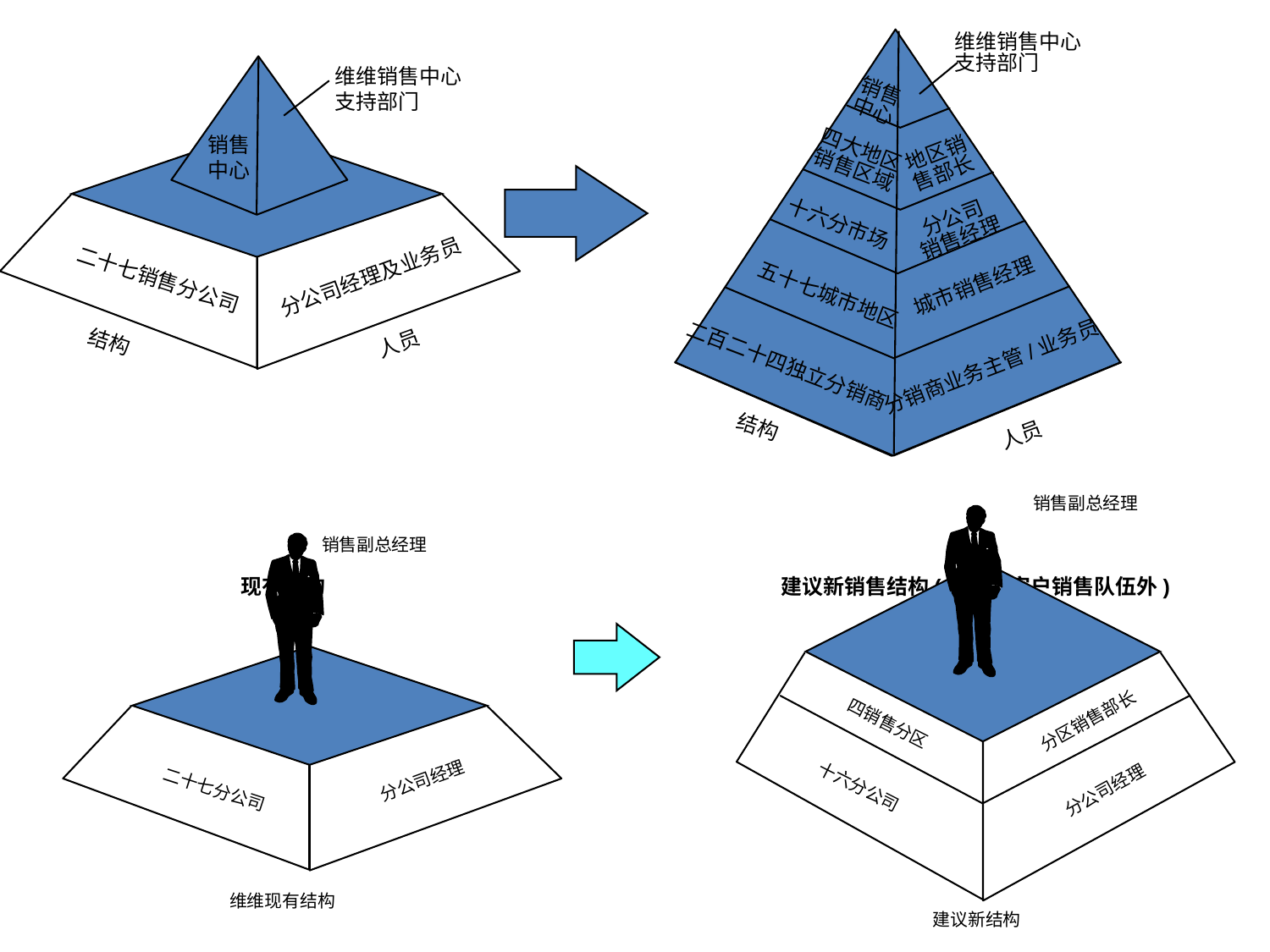

维维销售中心
支持部门

销售
中心

四大地区
销售区域
地区销售部长

分公司
销售经理
十六分市场

城市销售经理
五十七城市地区

二百二十四独立分销商
分销商业务主管/业务员

结构
人员
销售副总经理

维维销售中心
支持部门

销售
中心

分公司经理及业务员
二十七销售分公司
结构
人员

销售副总经理

分区销售部长
四销售分区
十六分公司
分公司经理
现有结构
建议新销售结构(除重要客户销售队伍外)

分公司经理
二十七分公司
维维现有结构
建议新结构
4